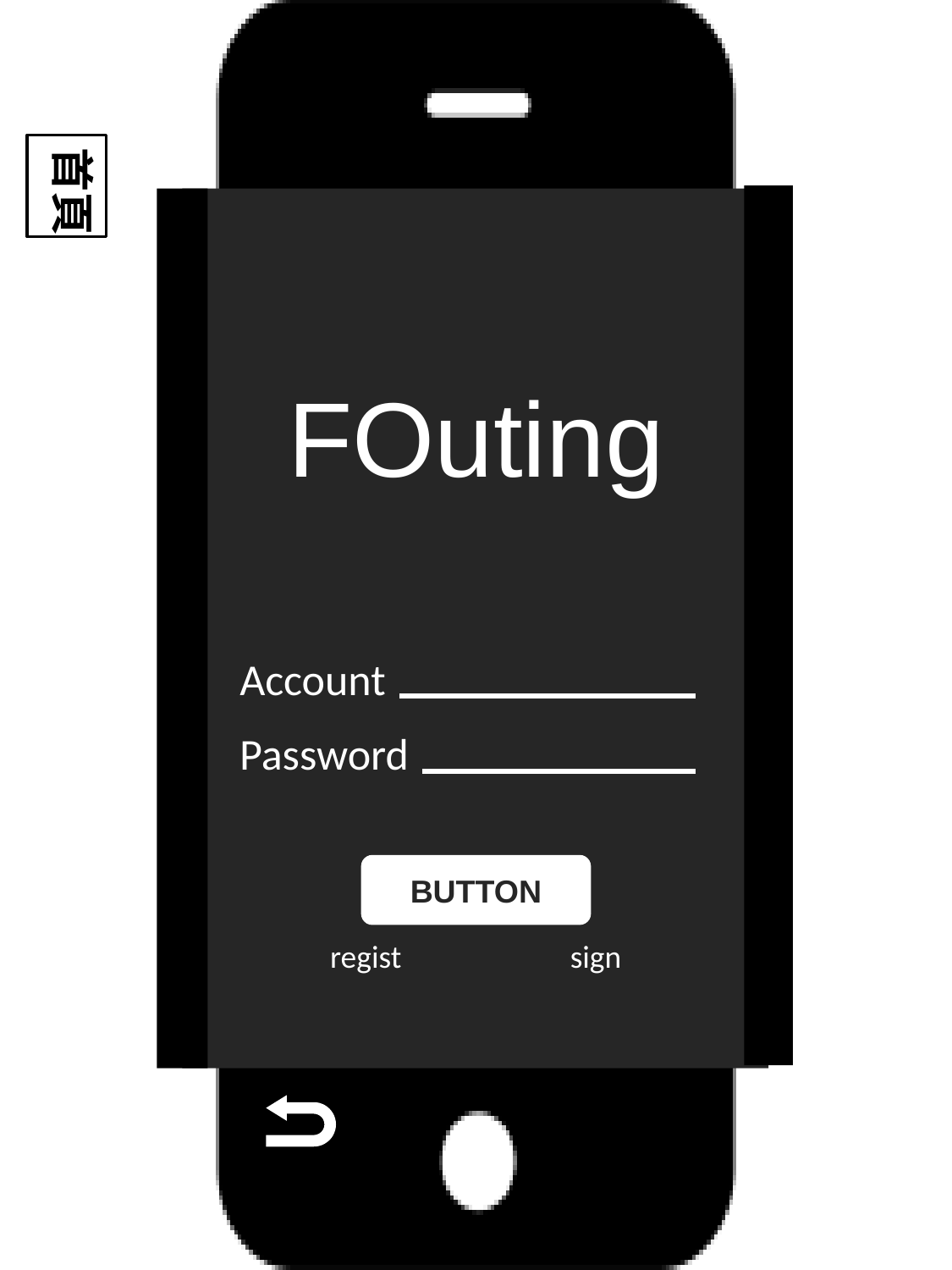

首頁

FOuting
Account
Password
BUTTON
regist
sign